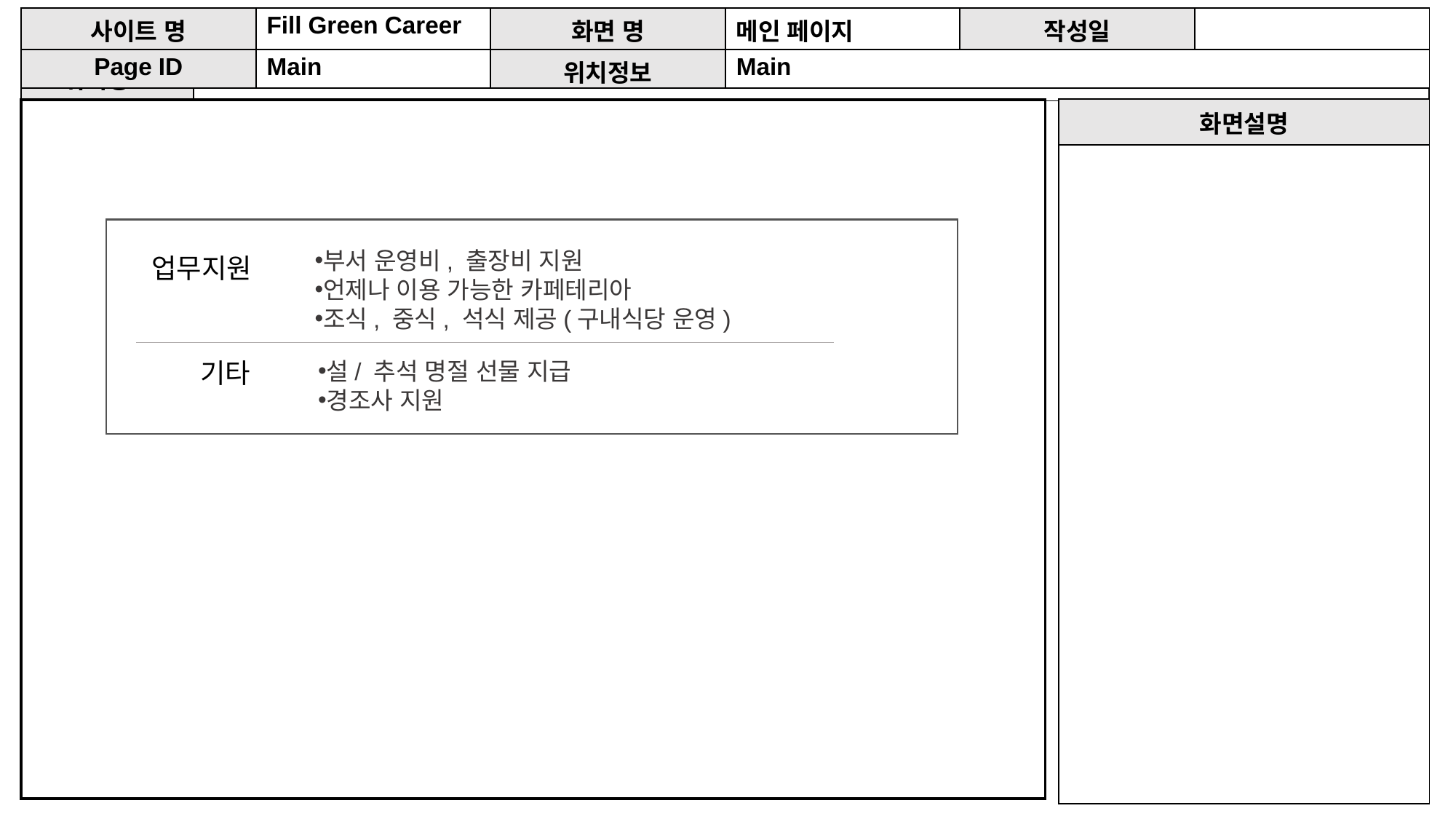

Fill Green Career
| 사이트 명 | Fill Green Career | 화면 명 | 메인 페이지 | 작성일 |  |
| --- | --- | --- | --- | --- | --- |
| Page ID | Main | 위치정보 | Main |  |  |
| 사이트 명 | PURMEE SEARCH | 화면 명 | 문화/복지 | 작성일 | 2022-10-08 |
| --- | --- | --- | --- | --- | --- |
| 위치정보 | OurCulture |  |  |  |  |

| 화면설명 |
| --- |
|  |

부서 운영비, 출장비 지원
언제나 이용 가능한 카페테리아
조식, 중식, 석식 제공(구내식당 운영)
업무지원
기타
설/ 추석 명절 선물 지급
경조사 지원